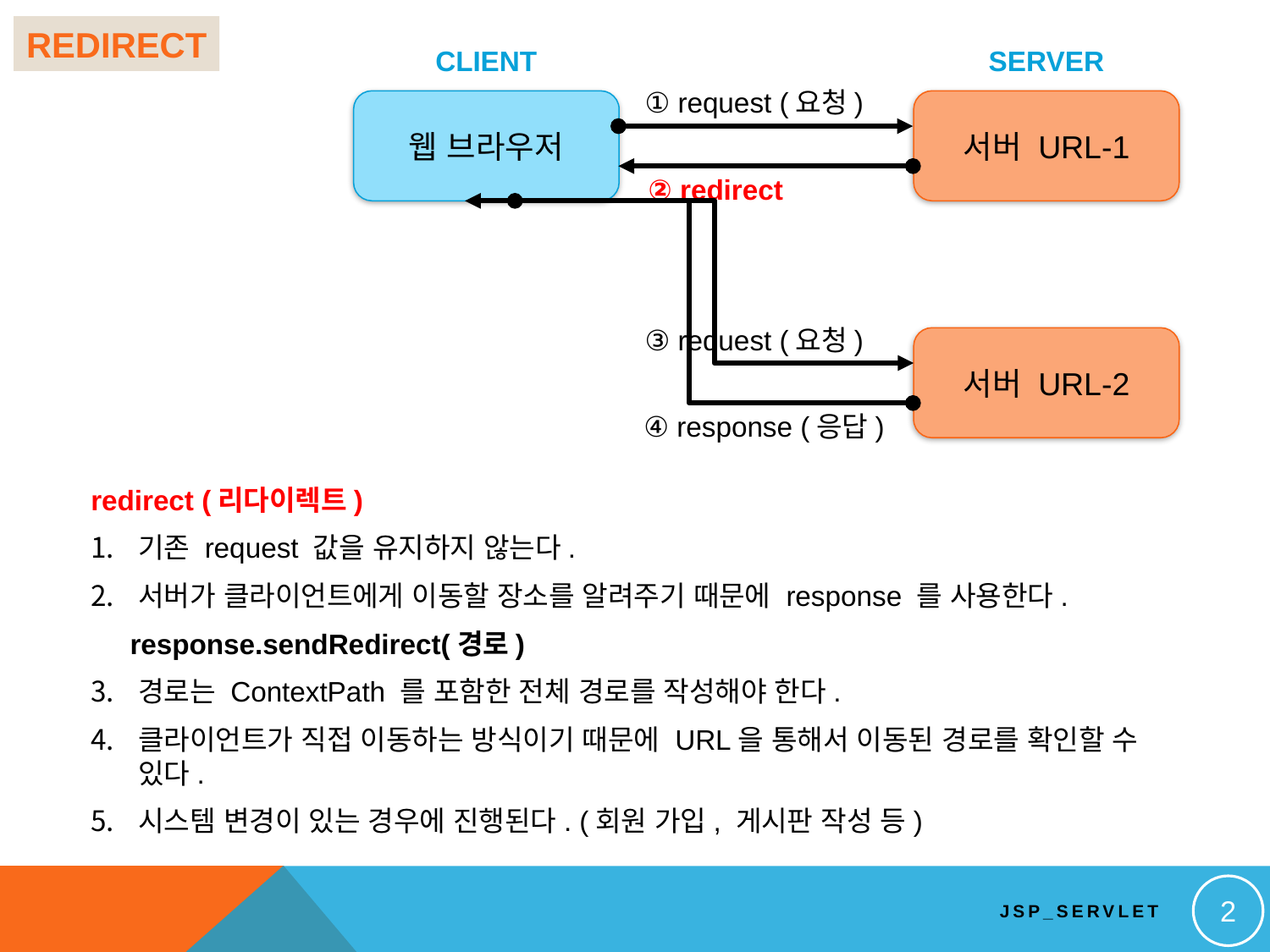

REDIRECT
CLIENT
SERVER
① request (요청)
웹 브라우저
서버 URL-1
② redirect
③ request (요청)
서버 URL-2
④ response (응답)
redirect (리다이렉트)
기존 request 값을 유지하지 않는다.
서버가 클라이언트에게 이동할 장소를 알려주기 때문에 response 를 사용한다.
     response.sendRedirect(경로)
경로는 ContextPath 를 포함한 전체 경로를 작성해야 한다.
클라이언트가 직접 이동하는 방식이기 때문에 URL을 통해서 이동된 경로를 확인할 수 있다.
시스템 변경이 있는 경우에 진행된다. (회원 가입, 게시판 작성 등)
2
JSP_SERVLET